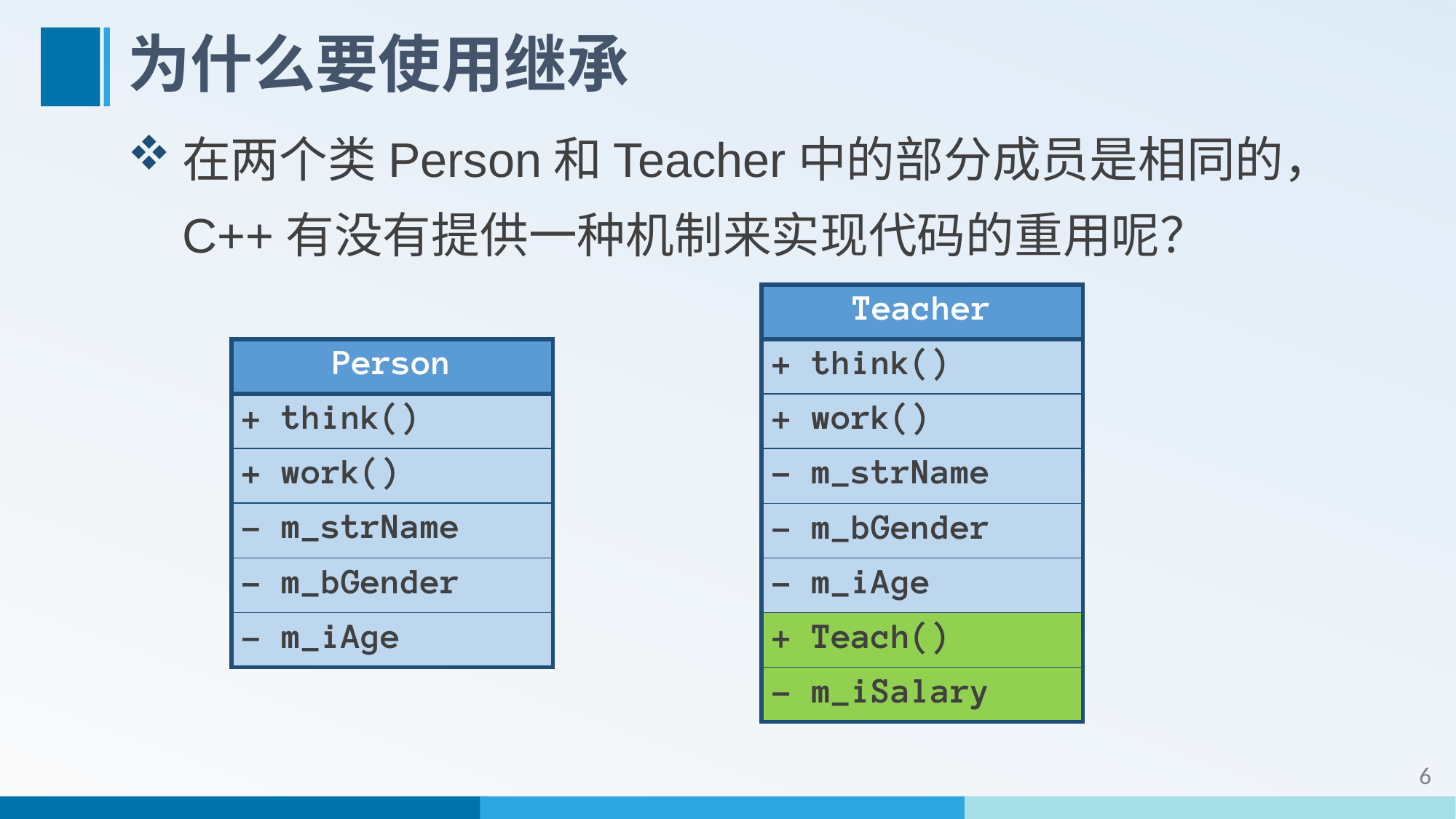

# 为什么要使用继承
在两个类Person和Teacher中的部分成员是相同的，C++有没有提供一种机制来实现代码的重用呢？
| Teacher |
| --- |
| + think() |
| + work() |
| - m\_strName |
| - m\_bGender |
| - m\_iAge |
| + Teach() |
| - m\_iSalary |
| Person |
| --- |
| + think() |
| + work() |
| - m\_strName |
| - m\_bGender |
| - m\_iAge |